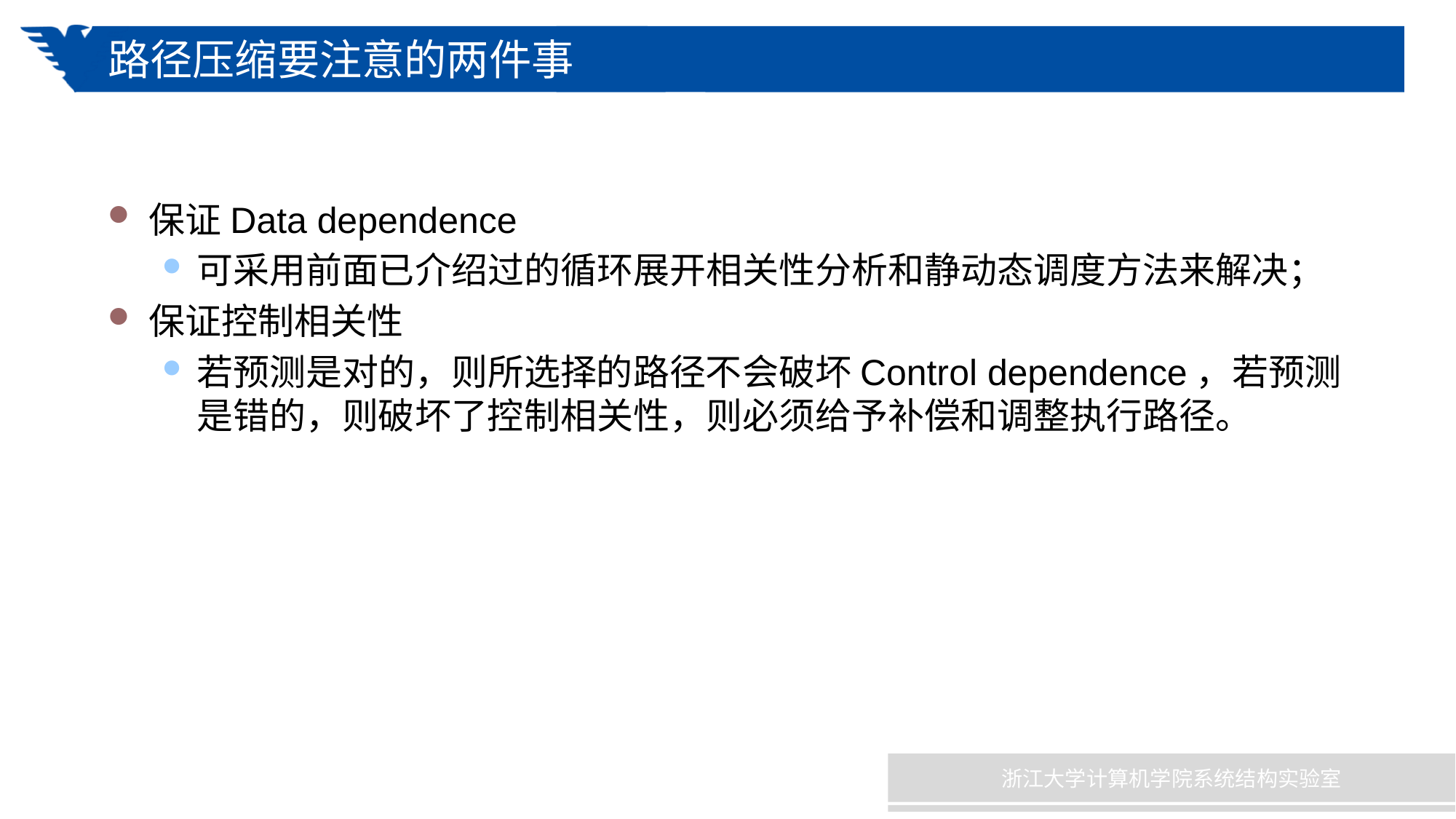

# 路径压缩要注意的两件事
保证Data dependence
可采用前面已介绍过的循环展开相关性分析和静动态调度方法来解决；
保证控制相关性
若预测是对的，则所选择的路径不会破坏Control dependence，若预测是错的，则破坏了控制相关性，则必须给予补偿和调整执行路径。